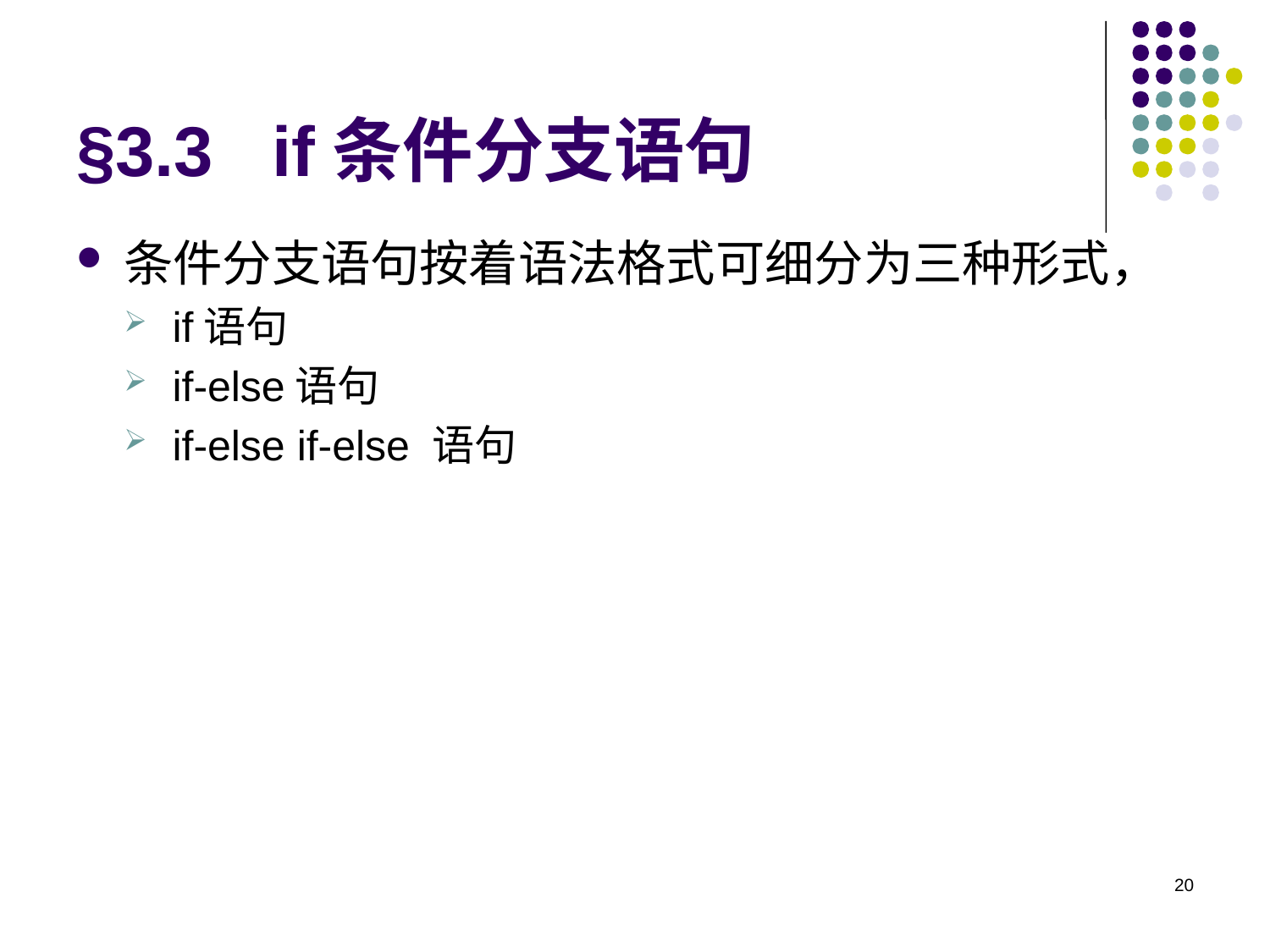

# §3.3   if条件分支语句
条件分支语句按着语法格式可细分为三种形式，
if语句
if-else语句
if-else if-else 语句
20